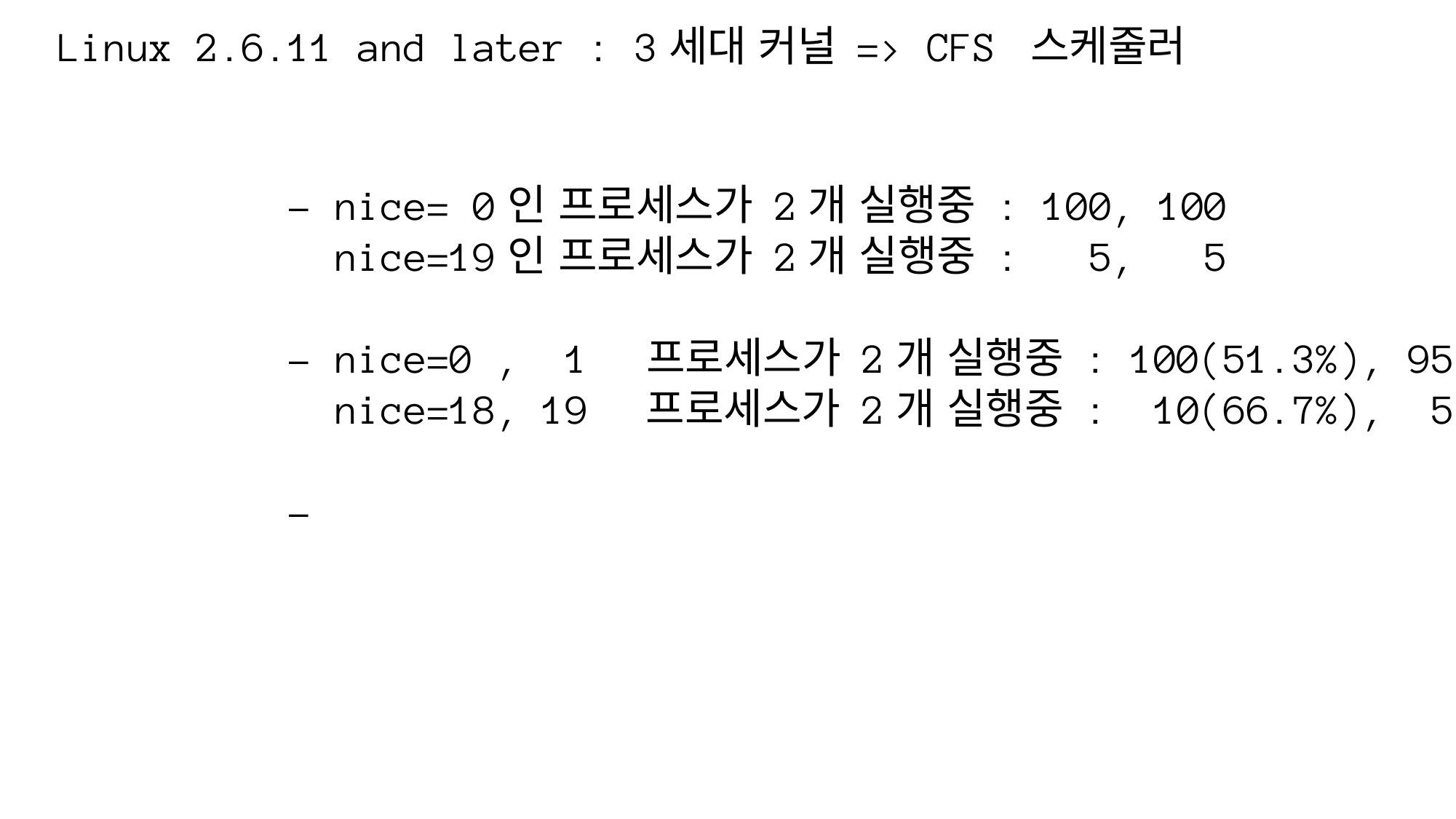

Linux 2.6.11 and later : 3세대 커널 => CFS 스케줄러
- nice= 0인 프로세스가 2개 실행중 : 100, 100
  nice=19인 프로세스가 2개 실행중 :   5,   5

- nice=0 ,  1  프로세스가 2개 실행중 : 100(51.3%), 95(48.7%)
  nice=18, 19  프로세스가 2개 실행중 :  10(66.7%),  5(33.3%),

-